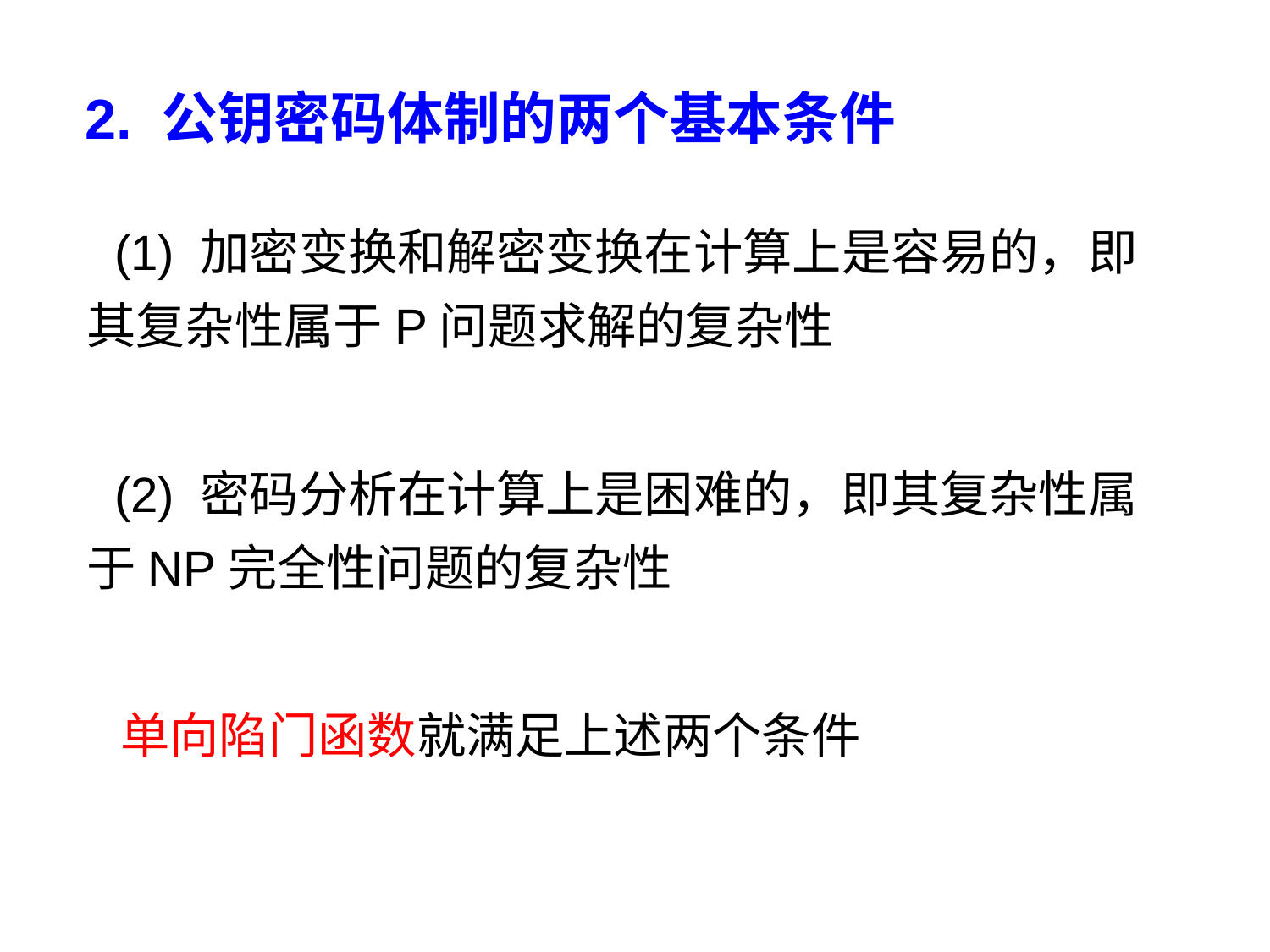

2. 公钥密码体制的两个基本条件
  (1) 加密变换和解密变换在计算上是容易的，即其复杂性属于P问题求解的复杂性

  (2) 密码分析在计算上是困难的，即其复杂性属于NP完全性问题的复杂性

  单向陷门函数就满足上述两个条件